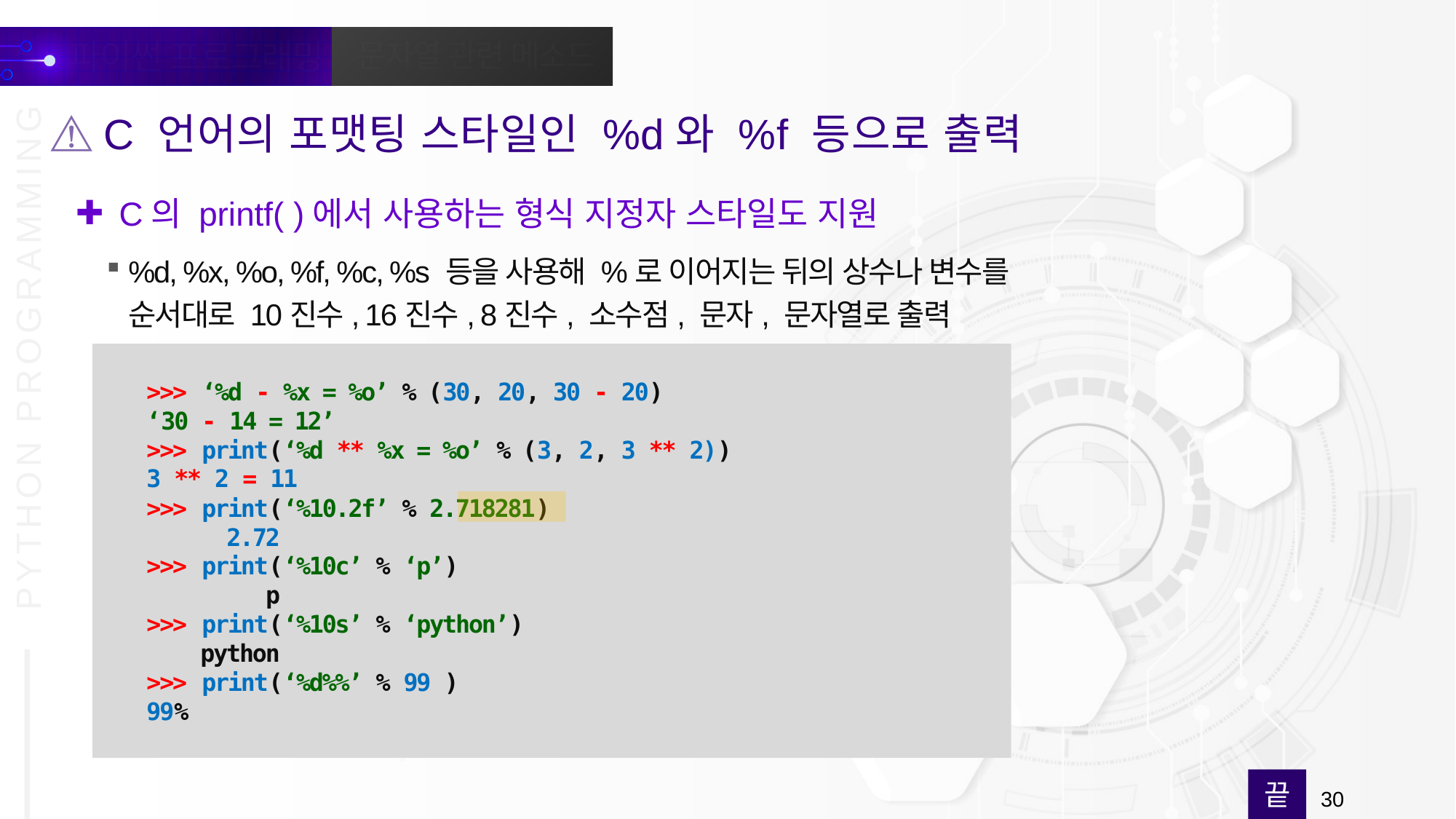

C 언어의 포맷팅 스타일인 %d와 %f 등으로 출력
C의 printf( )에서 사용하는 형식 지정자 스타일도 지원
%d, %x, %o, %f, %c, %s 등을 사용해 %로 이어지는 뒤의 상수나 변수를 순서대로 10진수, 16진수, 8진수, 소수점, 문자, 문자열로 출력
>>> ‘%d - %x = %o’ % (30, 20, 30 - 20)
‘30 - 14 = 12’
>>> print(‘%d ** %x = %o’ % (3, 2, 3 ** 2))
3 ** 2 = 11
>>> print(‘%10.2f’ % 2.718281)
      2.72
>>> print(‘%10c’ % ‘p’)
         p
>>> print(‘%10s’ % ‘python’)
    python
>>> print(‘%d%%’ % 99 )
99%

끝
30